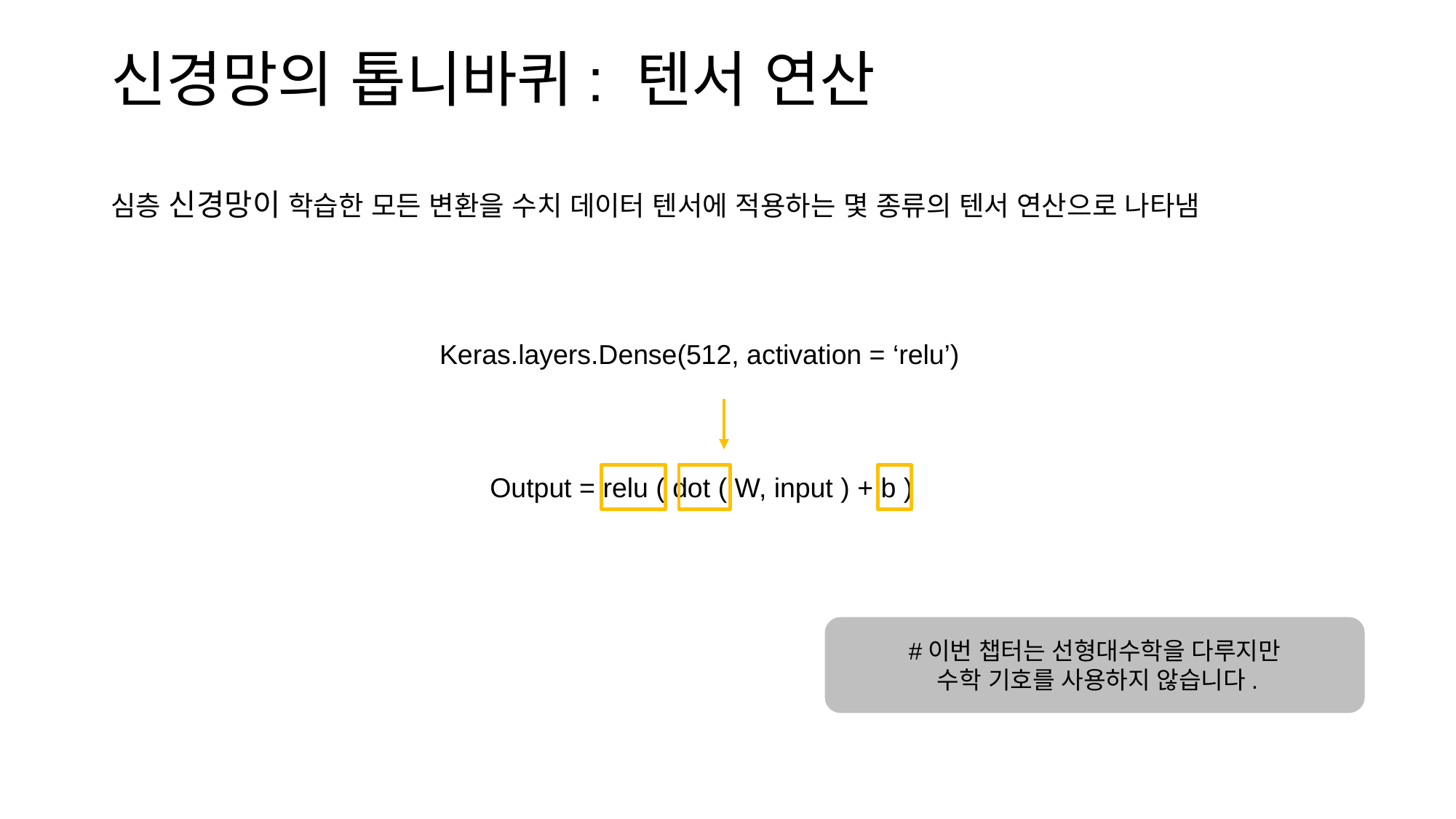

신경망의 톱니바퀴: 텐서 연산
심층 신경망이 학습한 모든 변환을 수치 데이터 텐서에 적용하는 몇 종류의 텐서 연산으로 나타냄
Keras.layers.Dense(512, activation = ‘relu’)
Output = relu ( dot ( W, input ) + b )

#이번 챕터는 선형대수학을 다루지만
 수학 기호를 사용하지 않습니다.